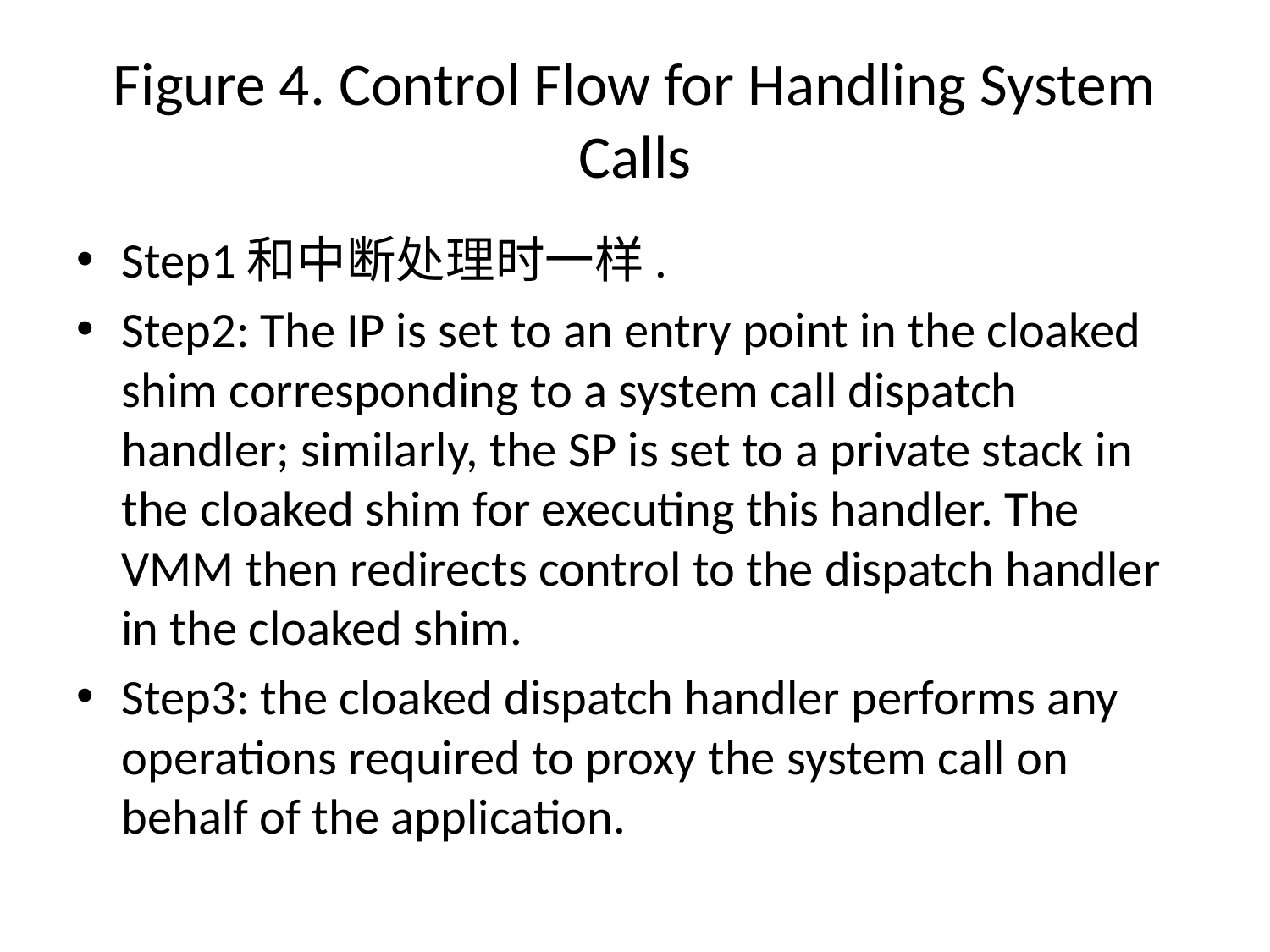

# Figure 4. Control Flow for Handling System Calls
Step1和中断处理时一样.
Step2: The IP is set to an entry point in the cloaked shim corresponding to a system call dispatch handler; similarly, the SP is set to a private stack in the cloaked shim for executing this handler. The VMM then redirects control to the dispatch handler in the cloaked shim.
Step3: the cloaked dispatch handler performs any operations required to proxy the system call on behalf of the application.